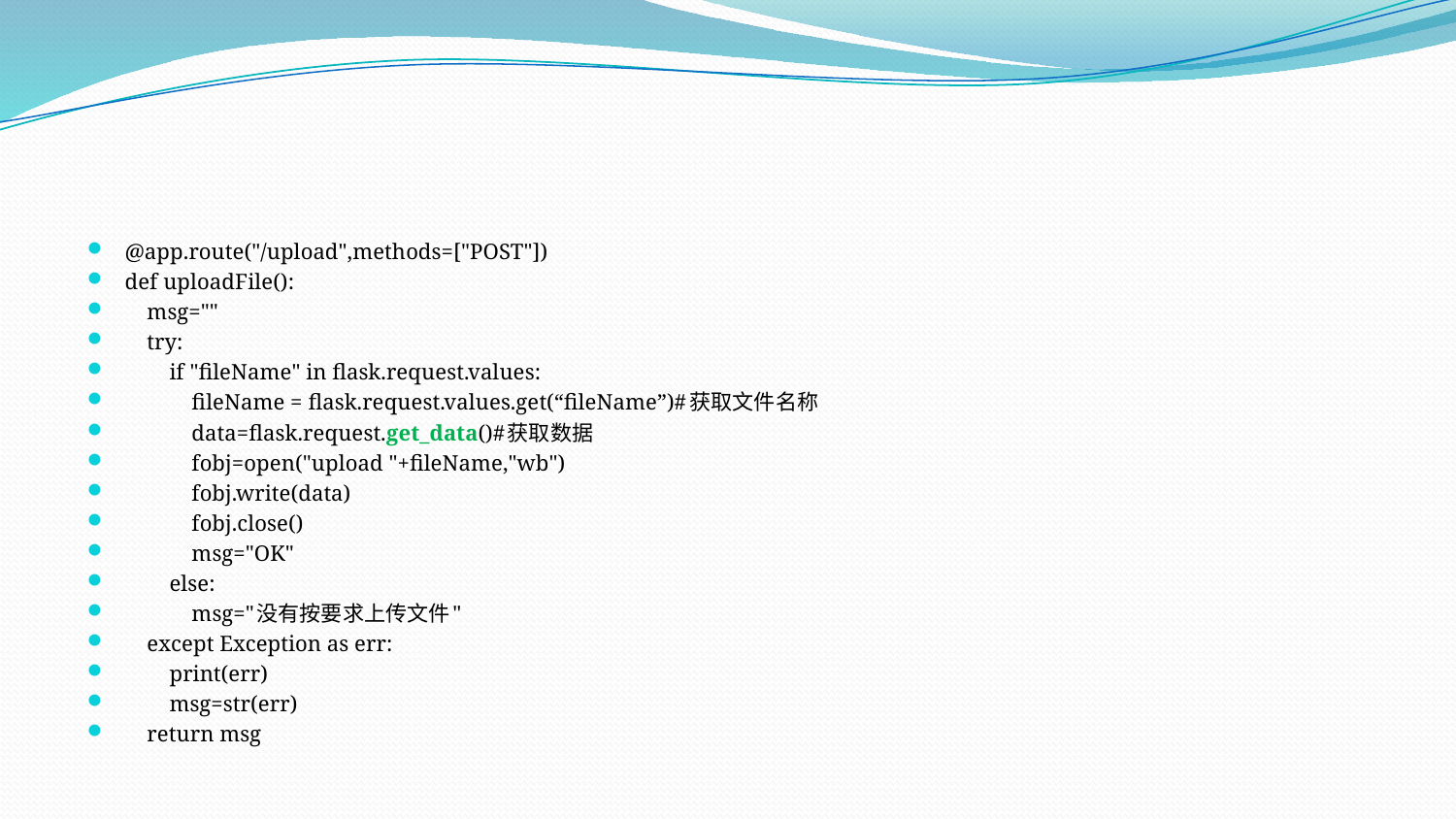

#
@app.route("/upload",methods=["POST"])
def uploadFile():
    msg=""
    try:
        if "fileName" in flask.request.values:
            fileName = flask.request.values.get(“fileName”)#获取文件名称
            data=flask.request.get_data()#获取数据
            fobj=open("upload "+fileName,"wb")
            fobj.write(data)
            fobj.close()
            msg="OK"
        else:
            msg="没有按要求上传文件"
    except Exception as err:
        print(err)
        msg=str(err)
    return msg